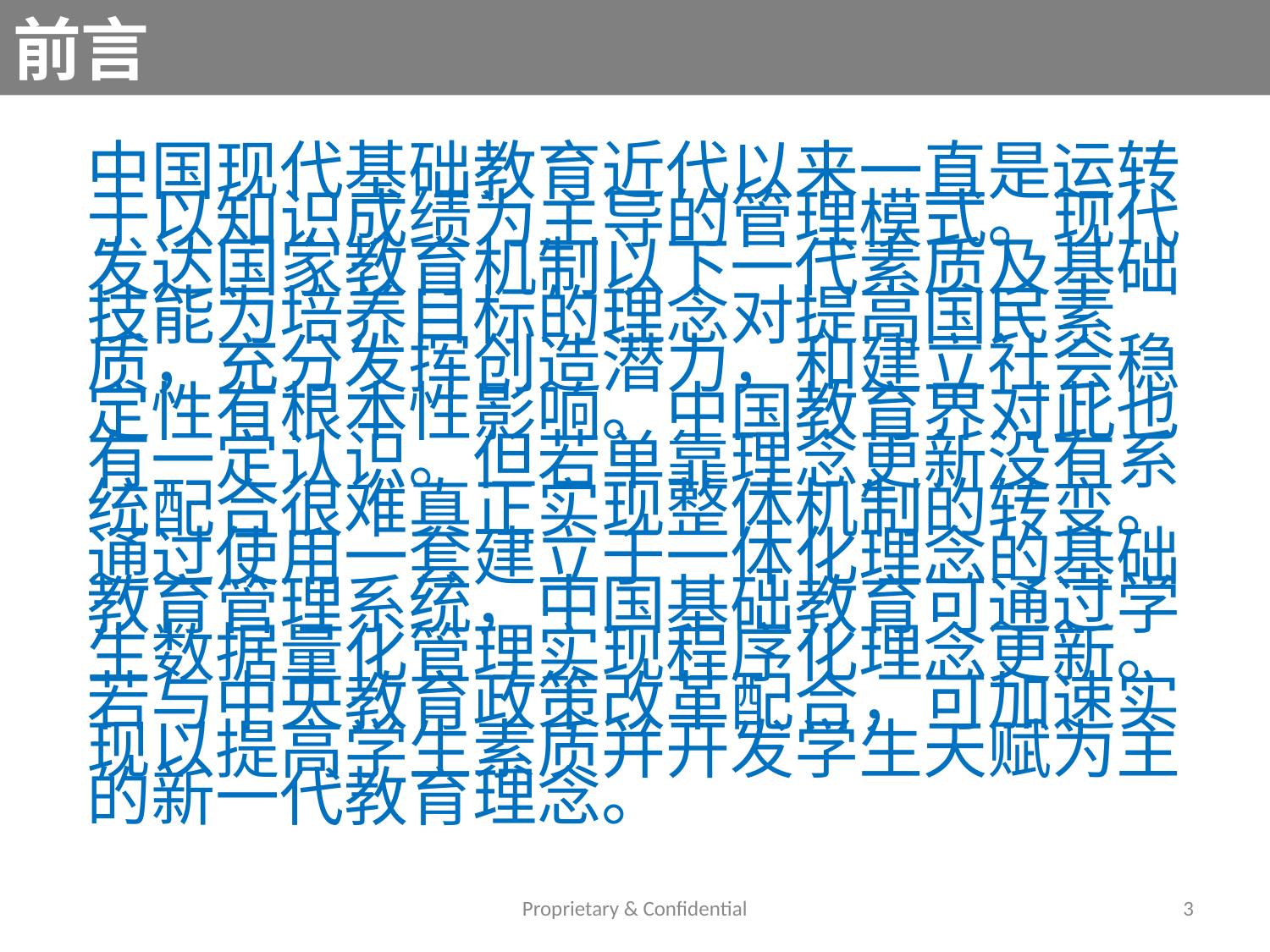

# 前言
中国现代基础教育近代以来一直是运转于以知识成绩为主导的管理模式。现代发达国家教育机制以下一代素质及基础技能为培养目标的理念对提高国民素质，充分发挥创造潜力，和建立社会稳定性有根本性影响。中国教育界对此也有一定认识。但若单靠理念更新没有系统配合很难真正实现整体机制的转变。通过使用一套建立于一体化理念的基础教育管理系统，中国基础教育可通过学生数据量化管理实现程序化理念更新。若与中央教育政策改革配合，可加速实现以提高学生素质并开发学生天赋为主的新一代教育理念。
Proprietary & Confidential
3